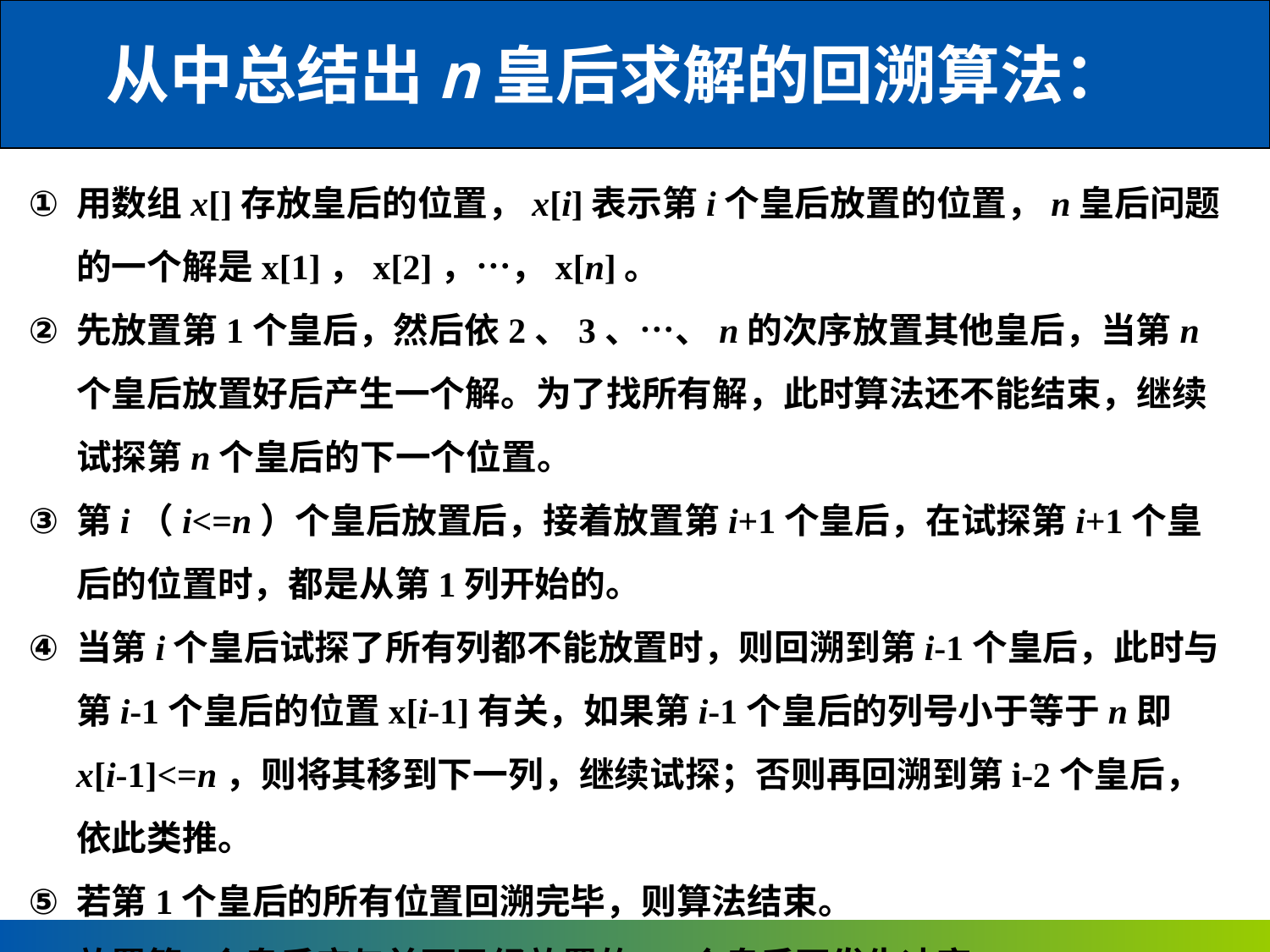

从中总结出n皇后求解的回溯算法：
用数组x[]存放皇后的位置，x[i]表示第i个皇后放置的位置，n皇后问题的一个解是x[1]，x[2]，…，x[n]。
先放置第1个皇后，然后依2、3、…、n的次序放置其他皇后，当第n个皇后放置好后产生一个解。为了找所有解，此时算法还不能结束，继续试探第n个皇后的下一个位置。
第i（i<=n）个皇后放置后，接着放置第i+1个皇后，在试探第i+1个皇后的位置时，都是从第1列开始的。
当第i个皇后试探了所有列都不能放置时，则回溯到第i-1个皇后，此时与第i-1个皇后的位置x[i-1]有关，如果第i-1个皇后的列号小于等于n即x[i-1]<=n，则将其移到下一列，继续试探；否则再回溯到第i-2个皇后，依此类推。
若第1个皇后的所有位置回溯完毕，则算法结束。
放置第i个皇后应与前面已经放置的i-1个皇后不发生冲突。